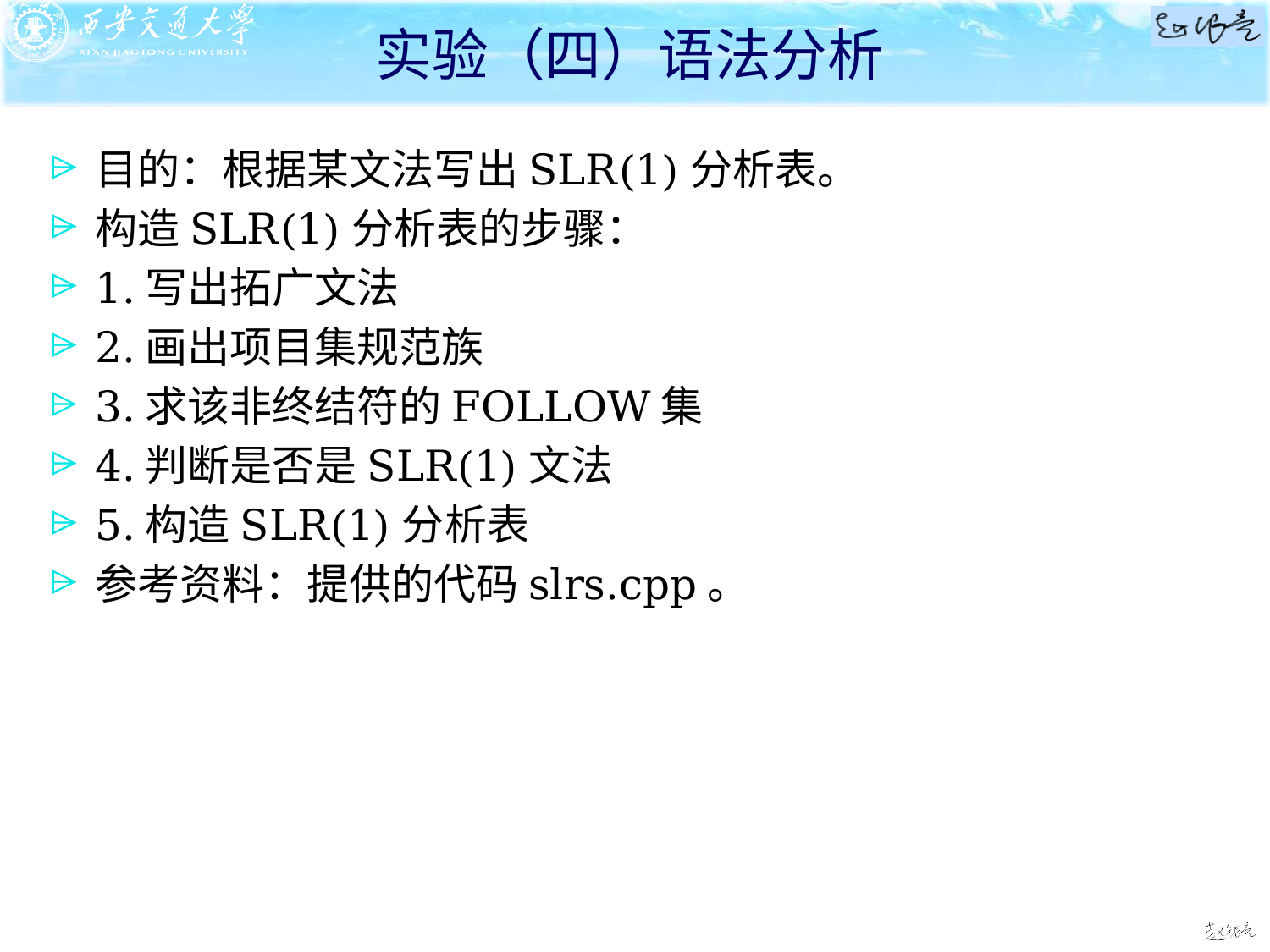

# 实验（四）语法分析
目的：根据某文法写出SLR(1)分析表。
构造SLR(1)分析表的步骤：
1.写出拓广文法
2.画出项目集规范族
3.求该非终结符的FOLLOW集
4.判断是否是SLR(1)文法
5.构造SLR(1)分析表
参考资料：提供的代码slrs.cpp。